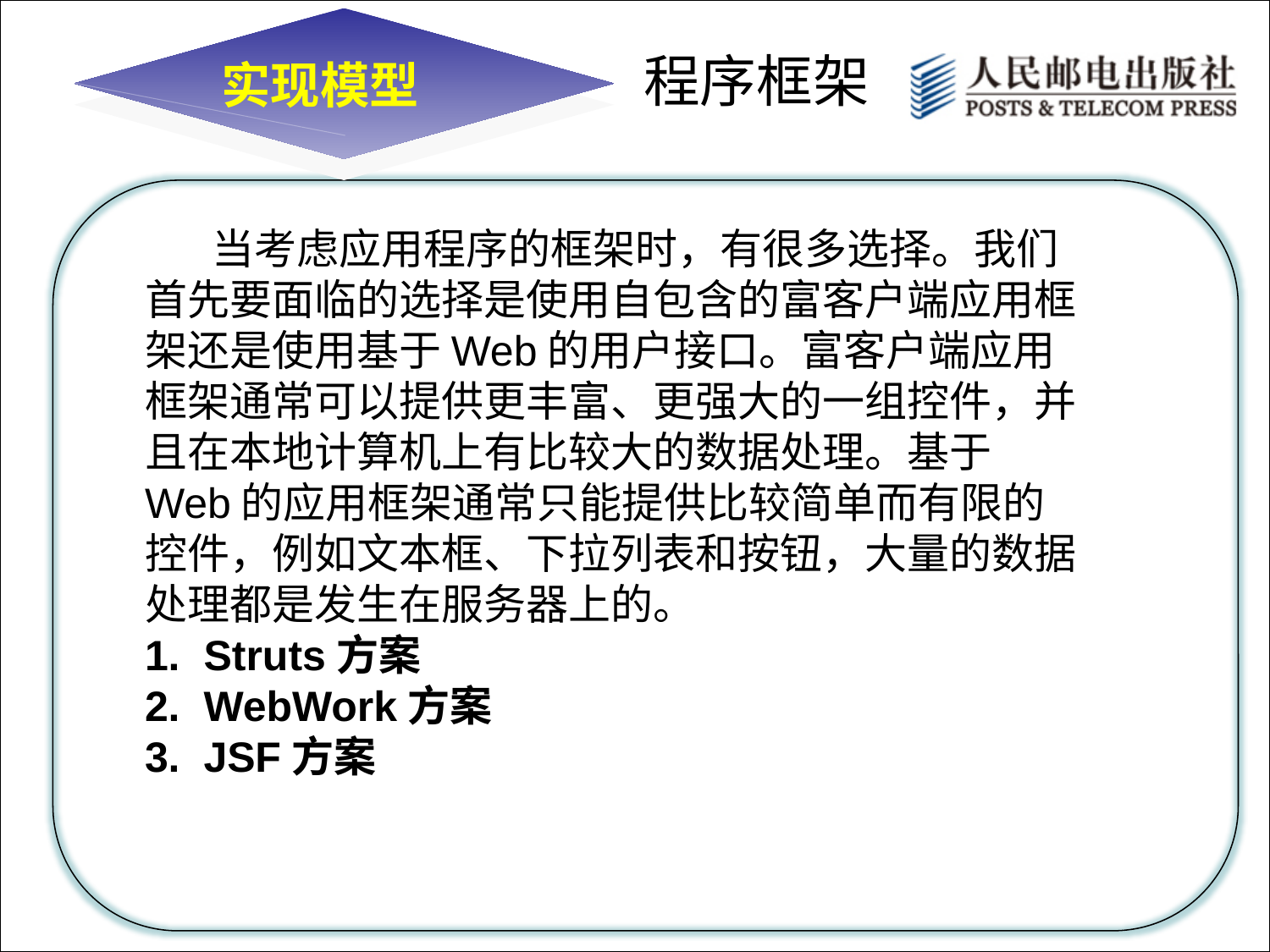

实现模型

程序框架

      当考虑应用程序的框架时，有很多选择。我们首先要面临的选择是使用自包含的富客户端应用框架还是使用基于Web的用户接口。富客户端应用框架通常可以提供更丰富、更强大的一组控件，并且在本地计算机上有比较大的数据处理。基于Web的应用框架通常只能提供比较简单而有限的控件，例如文本框、下拉列表和按钮，大量的数据处理都是发生在服务器上的。
1.  Struts方案
2.  WebWork方案
3.  JSF方案